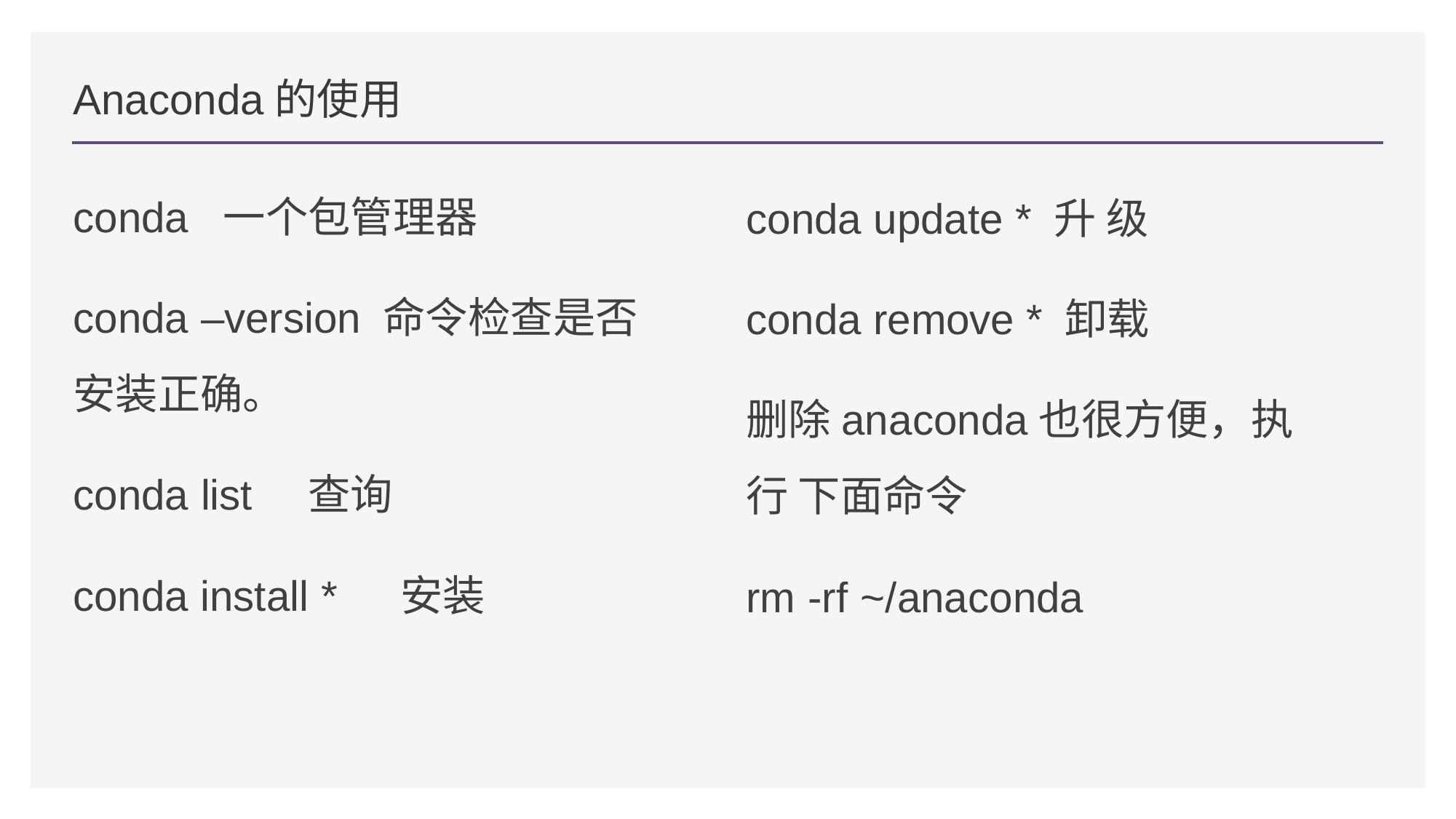

Anaconda的使用
conda 一个包管理器
conda –version 命令检查是否 安装正确。
conda list	查询
conda install *	安装
conda update * 升 级
conda remove * 卸载
删除anaconda也很方便，执行 下面命令
rm -rf ~/anaconda